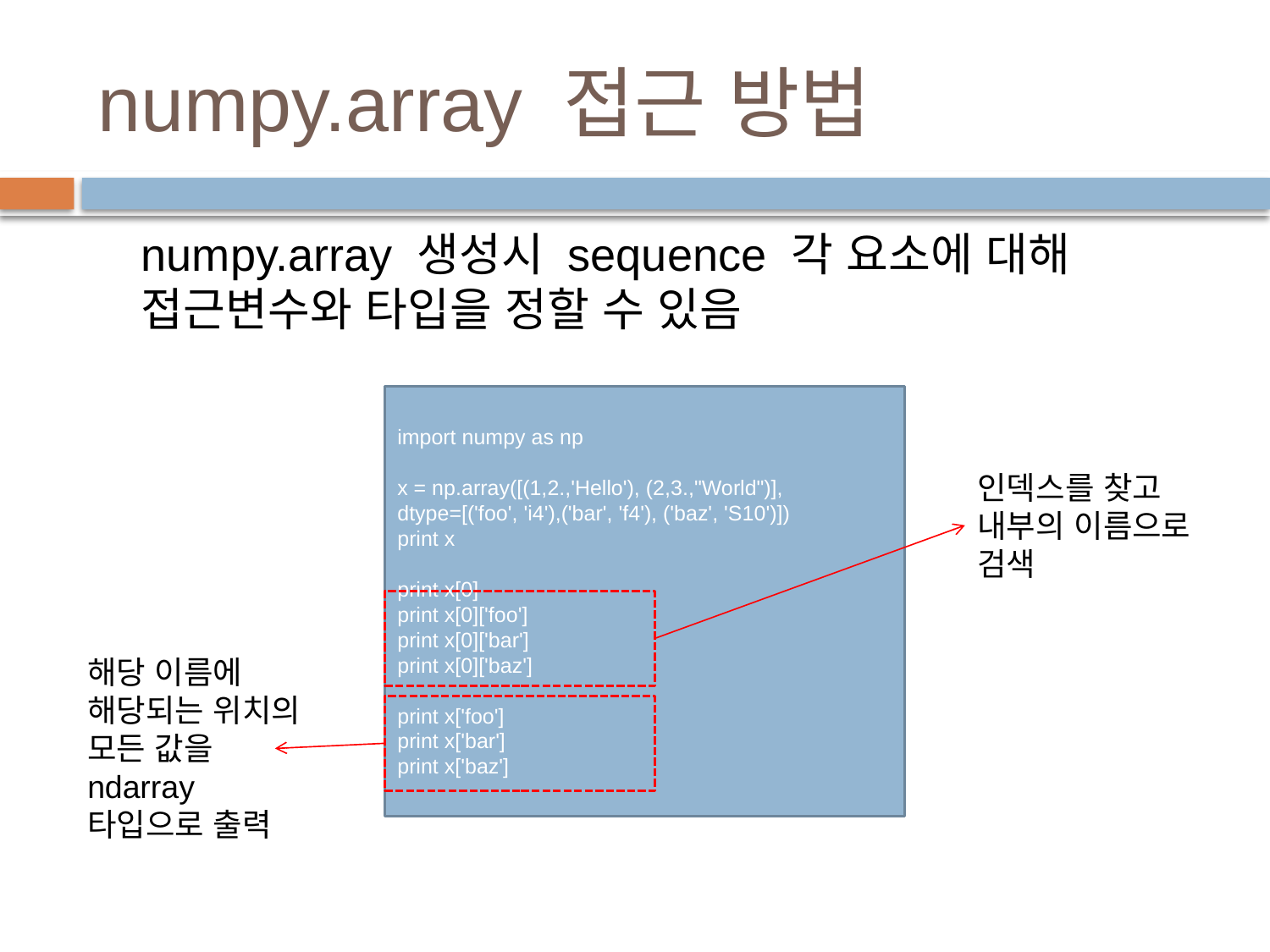

# numpy.array 접근 방법
numpy.array 생성시 sequence 각 요소에 대해 접근변수와 타입을 정할 수 있음
import numpy as np

x = np.array([(1,2.,'Hello'), (2,3.,"World")],
dtype=[('foo', 'i4'),('bar', 'f4'), ('baz', 'S10')])
print x

print x[0]
print x[0]['foo']
print x[0]['bar']
print x[0]['baz']

print x['foo']
print x['bar']
print x['baz']
인덱스를 찾고
내부의 이름으로 검색

해당 이름에 해당되는 위치의 모든 값을 ndarray 타입으로 출력